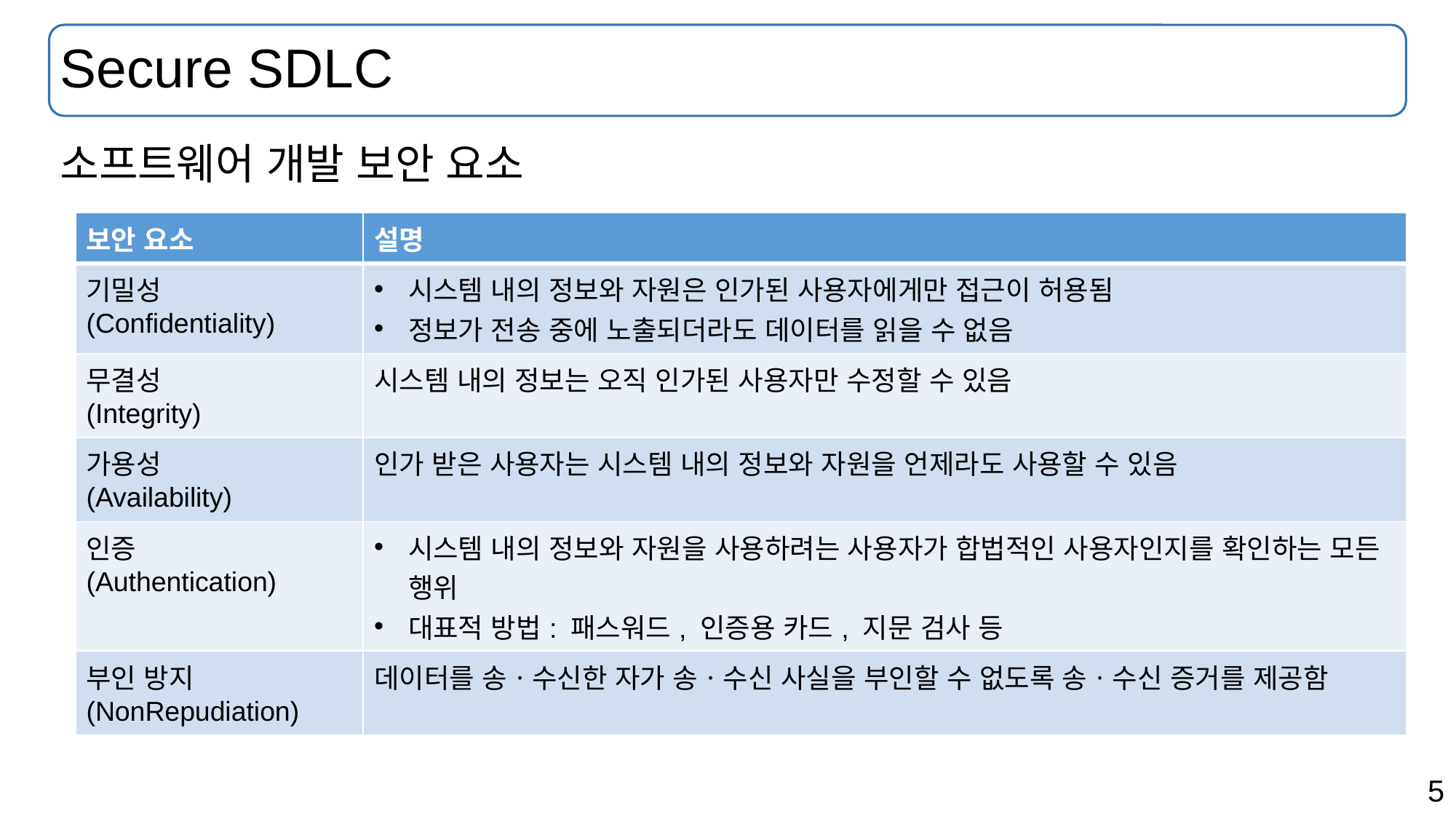

# Secure SDLC
소프트웨어 개발 보안 요소
| 보안 요소 | 설명 |
| --- | --- |
| 기밀성 (Confidentiality) | 시스템 내의 정보와 자원은 인가된 사용자에게만 접근이 허용됨 정보가 전송 중에 노출되더라도 데이터를 읽을 수 없음 |
| 무결성 (Integrity) | 시스템 내의 정보는 오직 인가된 사용자만 수정할 수 있음 |
| 가용성 (Availability) | 인가 받은 사용자는 시스템 내의 정보와 자원을 언제라도 사용할 수 있음 |
| 인증 (Authentication) | 시스템 내의 정보와 자원을 사용하려는 사용자가 합법적인 사용자인지를 확인하는 모든 행위 대표적 방법: 패스워드, 인증용 카드, 지문 검사 등 |
| 부인 방지 (NonRepudiation) | 데이터를 송ㆍ수신한 자가 송ㆍ수신 사실을 부인할 수 없도록 송ㆍ수신 증거를 제공함 |